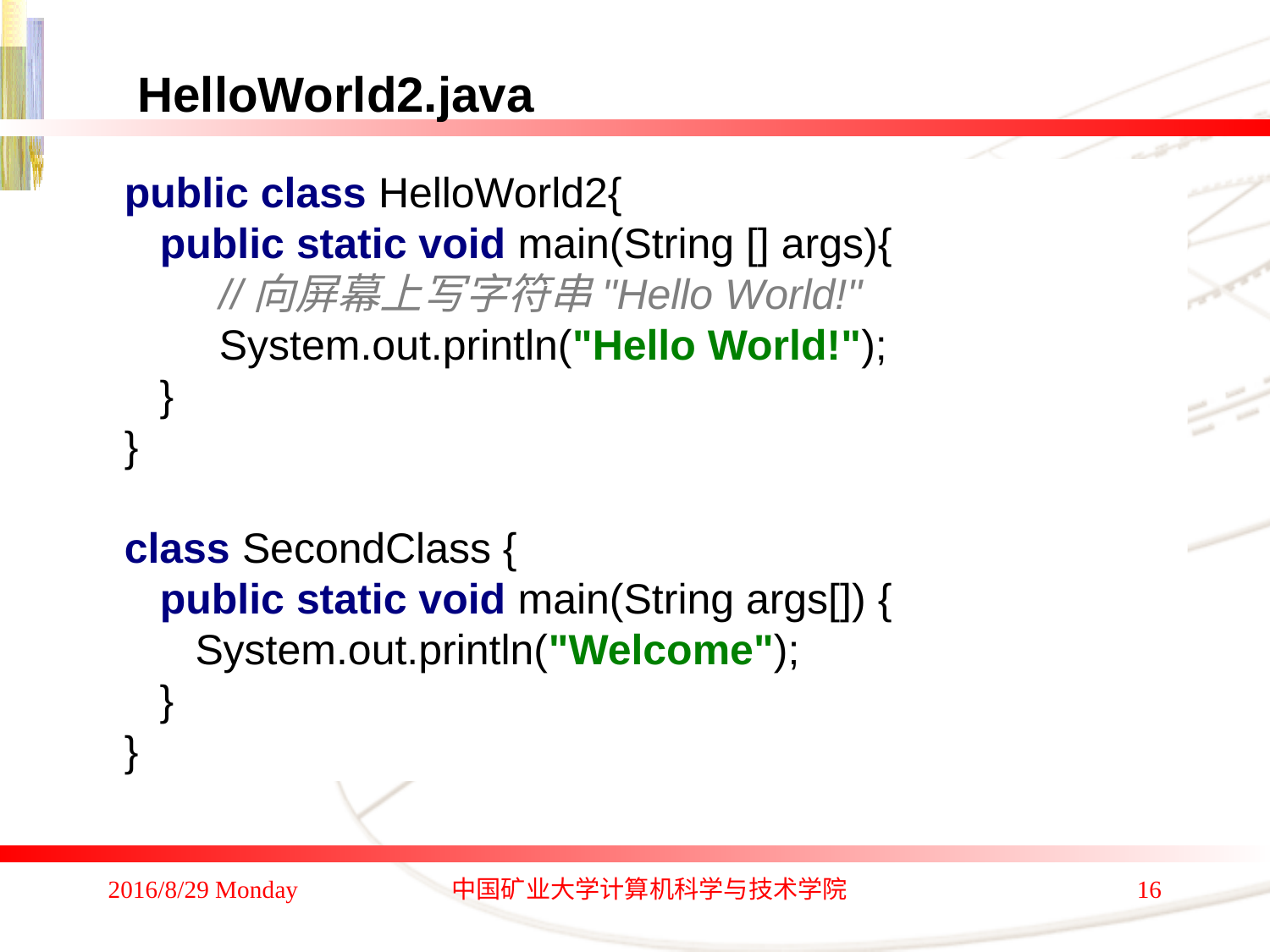

HelloWorld2.java
public class HelloWorld2{
   public static void main(String [] args){
        //向屏幕上写字符串"Hello World!"
        System.out.println("Hello World!");
   }
}
class SecondClass {
   public static void main(String args[]) {
      System.out.println("Welcome");
   }
}
2016/8/29 Monday
中国矿业大学计算机科学与技术学院
16